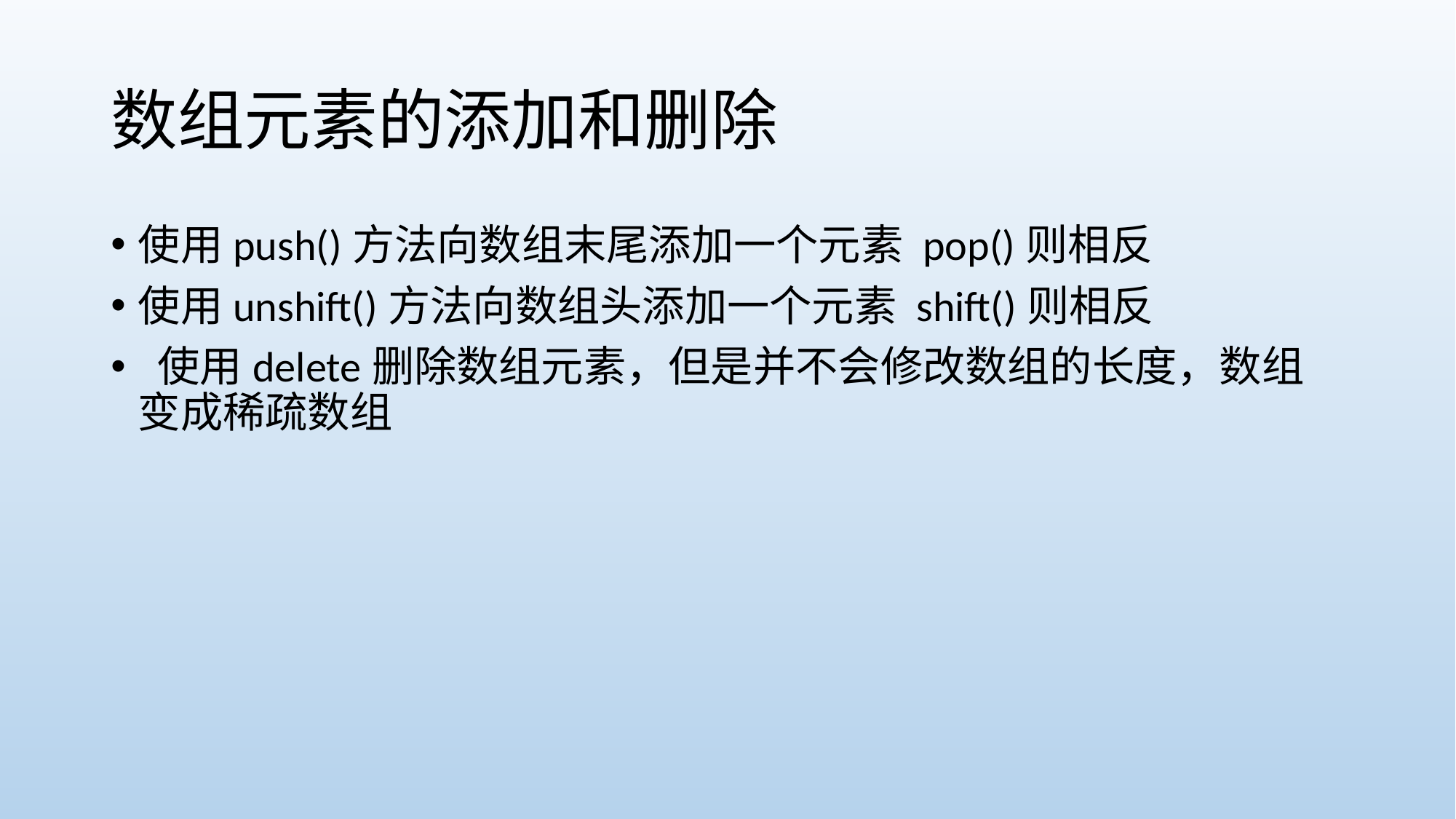

# 数组元素的添加和删除
使用push()方法向数组末尾添加一个元素 pop()则相反
使用unshift()方法向数组头添加一个元素 shift()则相反
 使用delete删除数组元素，但是并不会修改数组的长度，数组变成稀疏数组